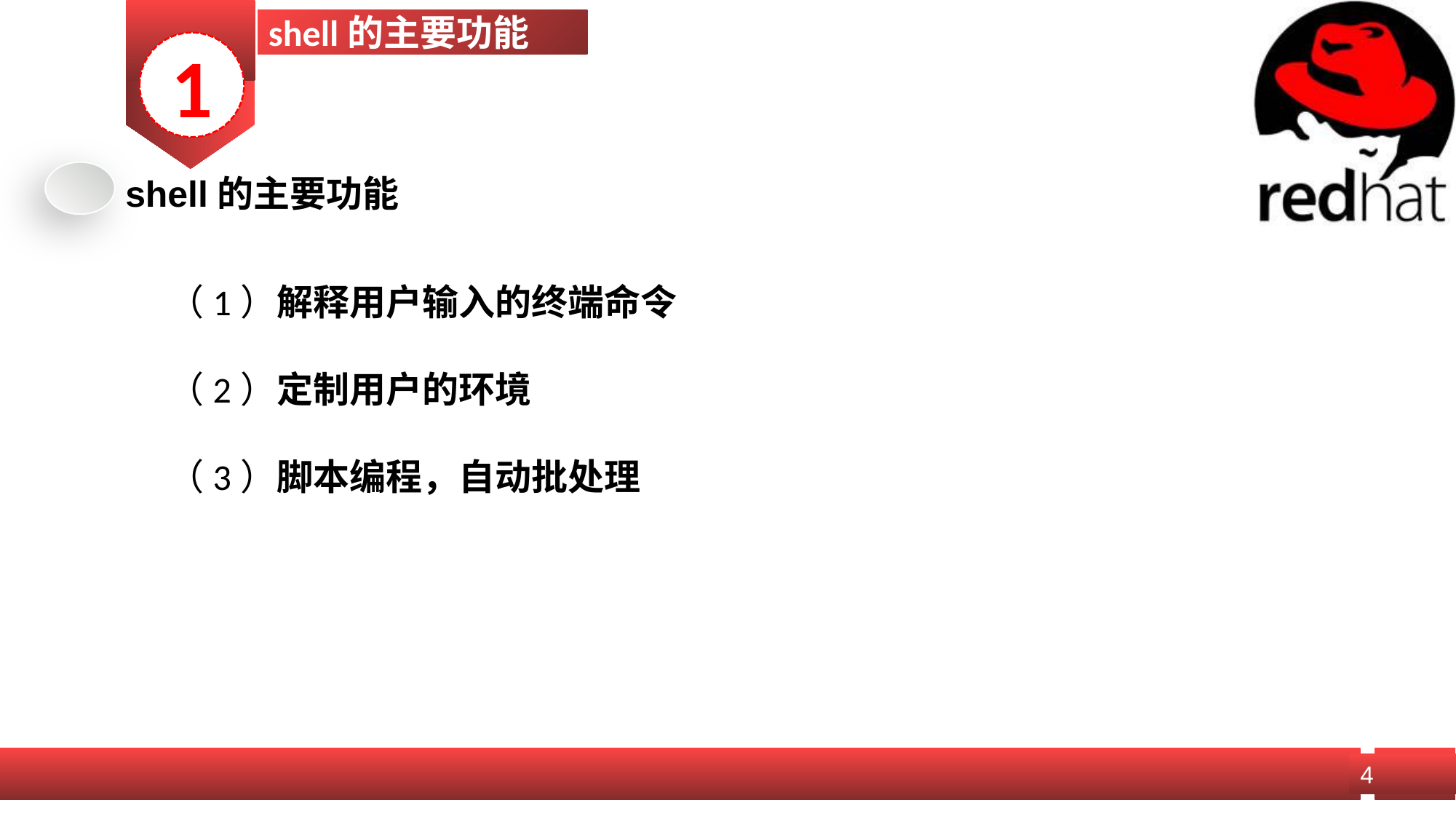

shell的主要功能
1

shell的主要功能
（1）解释用户输入的终端命令
（2）定制用户的环境
（3）脚本编程，自动批处理